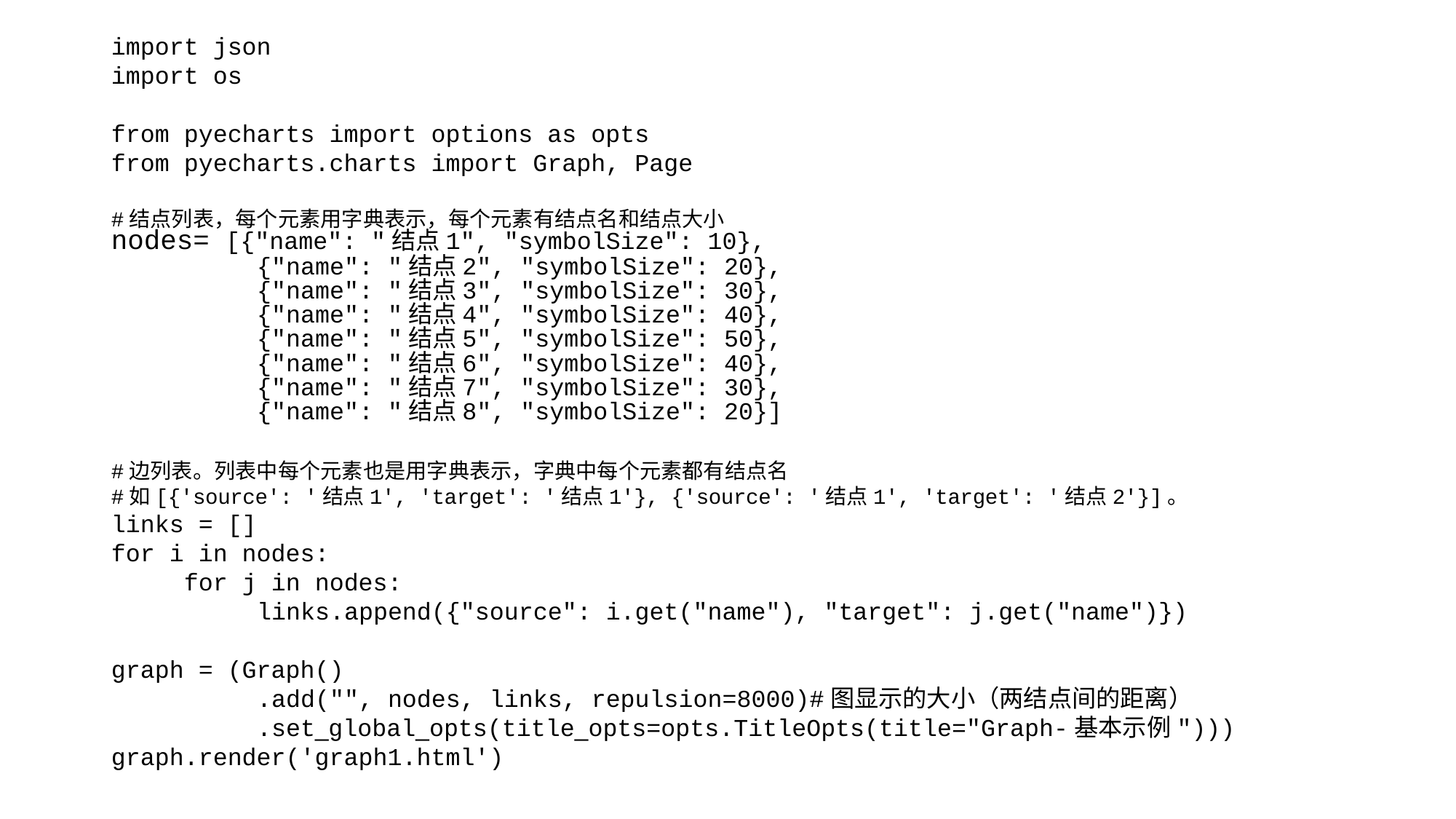

import json
import os

from pyecharts import options as opts
from pyecharts.charts import Graph, Page

#结点列表，每个元素用字典表示，每个元素有结点名和结点大小
nodes= [{"name": "结点1", "symbolSize": 10},
          {"name": "结点2", "symbolSize": 20},
          {"name": "结点3", "symbolSize": 30},
          {"name": "结点4", "symbolSize": 40},
          {"name": "结点5", "symbolSize": 50},
          {"name": "结点6", "symbolSize": 40},
          {"name": "结点7", "symbolSize": 30},
          {"name": "结点8", "symbolSize": 20}]

#边列表。列表中每个元素也是用字典表示，字典中每个元素都有结点名
#如[{'source': '结点1', 'target': '结点1'}, {'source': '结点1', 'target': '结点2'}]。
links = []
for i in nodes:
     for j in nodes:
          links.append({"source": i.get("name"), "target": j.get("name")})

graph = (Graph()
          .add("", nodes, links, repulsion=8000)#图显示的大小（两结点间的距离）
          .set_global_opts(title_opts=opts.TitleOpts(title="Graph-基本示例")))
graph.render('graph1.html')